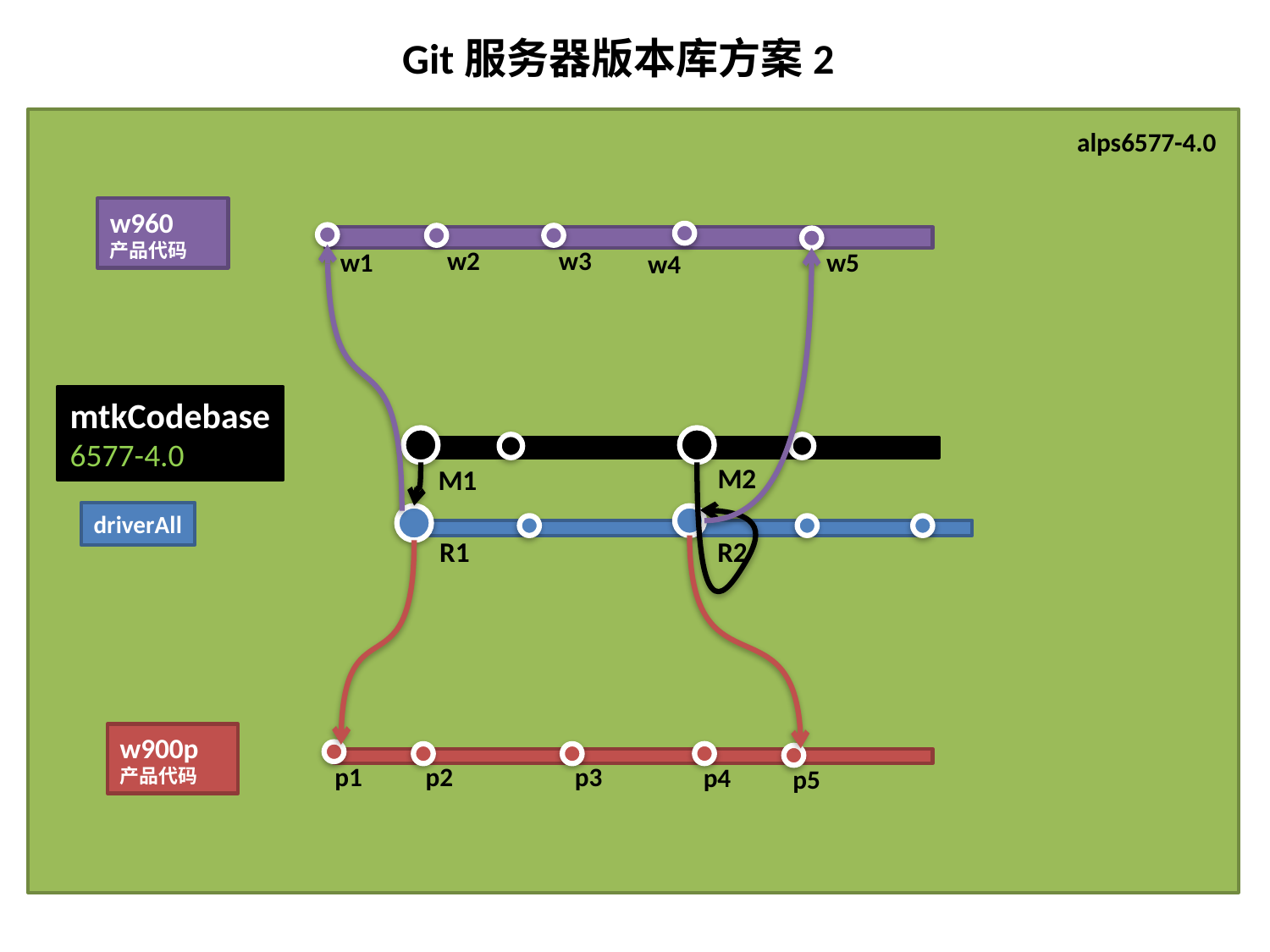

Git服务器版本库方案2

alps6577-4.0
w960
产品代码

w2
w3
w5
w1
w4
mtkCodebase
6577-4.0

M2
M1
driverAll

R1
R2
w900p
产品代码

p1
p2
p3
p4
p5